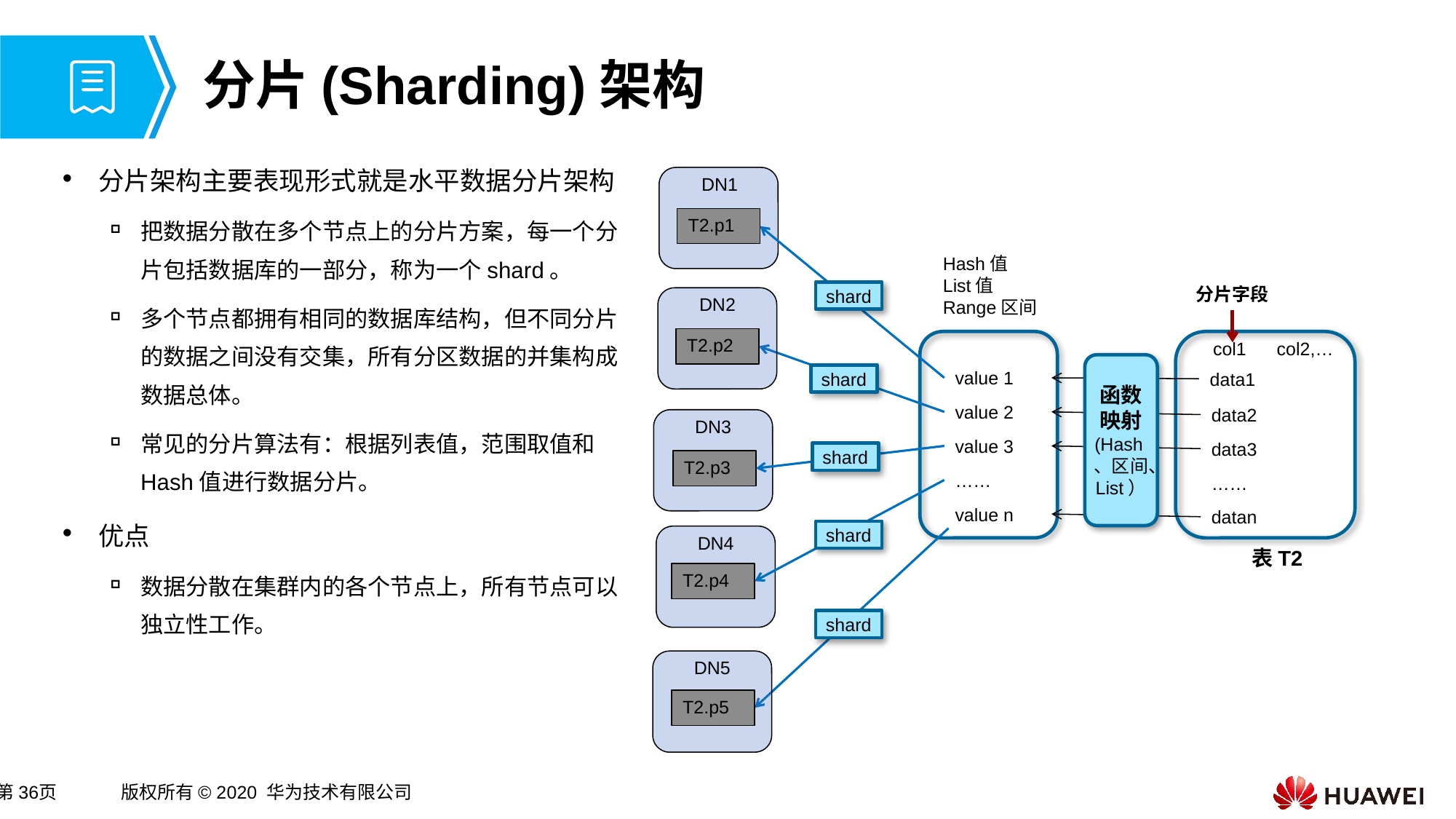

# 分片(Sharding)架构
分片架构主要表现形式就是水平数据分片架构
把数据分散在多个节点上的分片方案，每一个分片包括数据库的一部分，称为一个shard。
多个节点都拥有相同的数据库结构，但不同分片的数据之间没有交集，所有分区数据的并集构成数据总体。
常见的分片算法有：根据列表值，范围取值和Hash值进行数据分片。
优点
数据分散在集群内的各个节点上，所有节点可以独立性工作。

DN1
T2.p1
Hash值
List值
Range区间
分片字段
shard

DN2
T2.p2

 col1      col2,…
函数映射
(Hash、区间、List）
value 1
data1
shard
value 2
data2

DN3
value 3
data3
shard
T2.p3
……
……
value n
datan
shard

DN4
表T2
T2.p4
shard

DN5
T2.p5